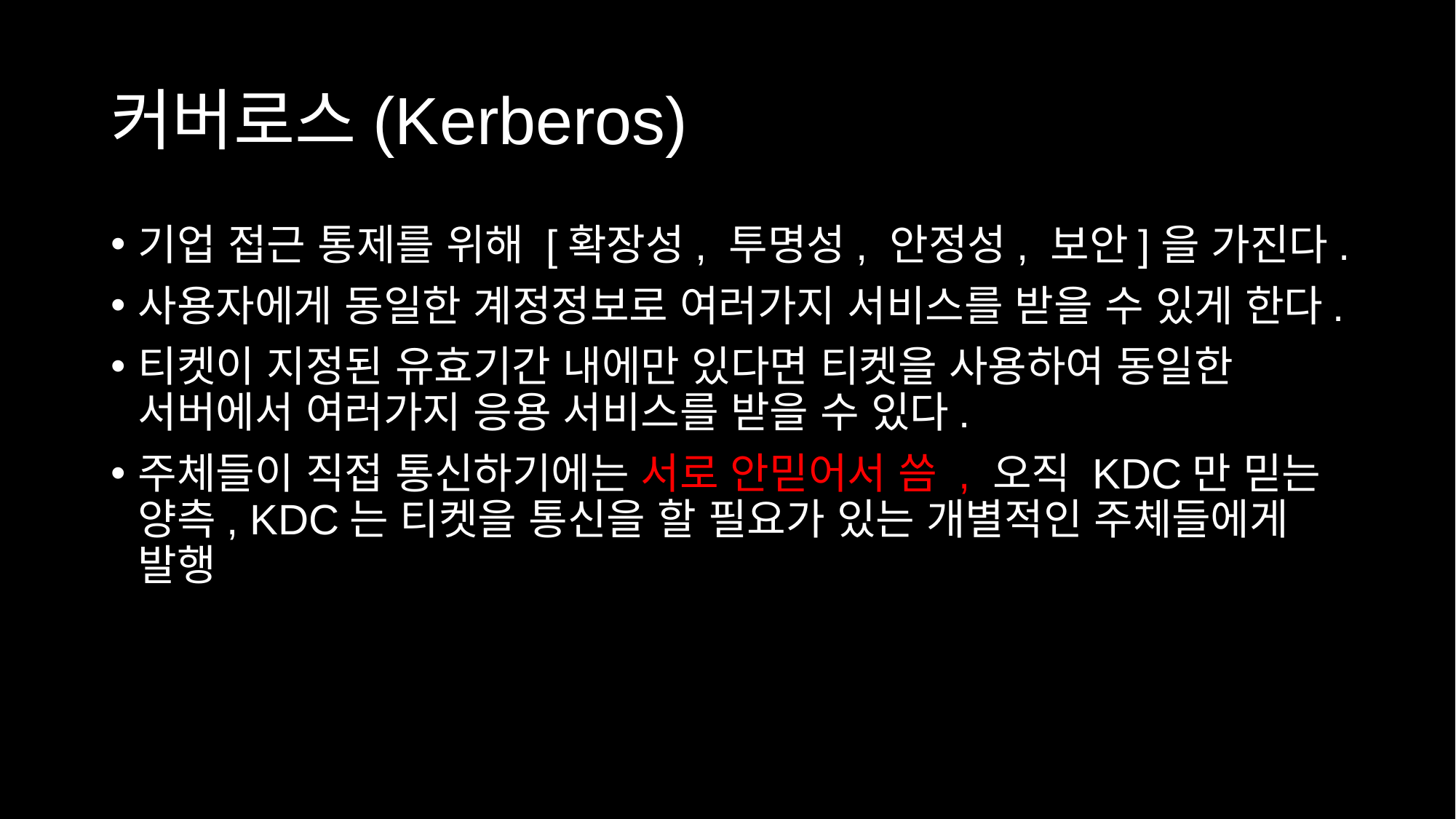

# 커버로스(Kerberos)
기업 접근 통제를 위해 [확장성, 투명성, 안정성, 보안]을 가진다.
사용자에게 동일한 계정정보로 여러가지 서비스를 받을 수 있게 한다.
티켓이 지정된 유효기간 내에만 있다면 티켓을 사용하여 동일한 서버에서 여러가지 응용 서비스를 받을 수 있다.
주체들이 직접 통신하기에는 서로 안믿어서 씀 , 오직 KDC만 믿는 양측, KDC는 티켓을 통신을 할 필요가 있는 개별적인 주체들에게 발행